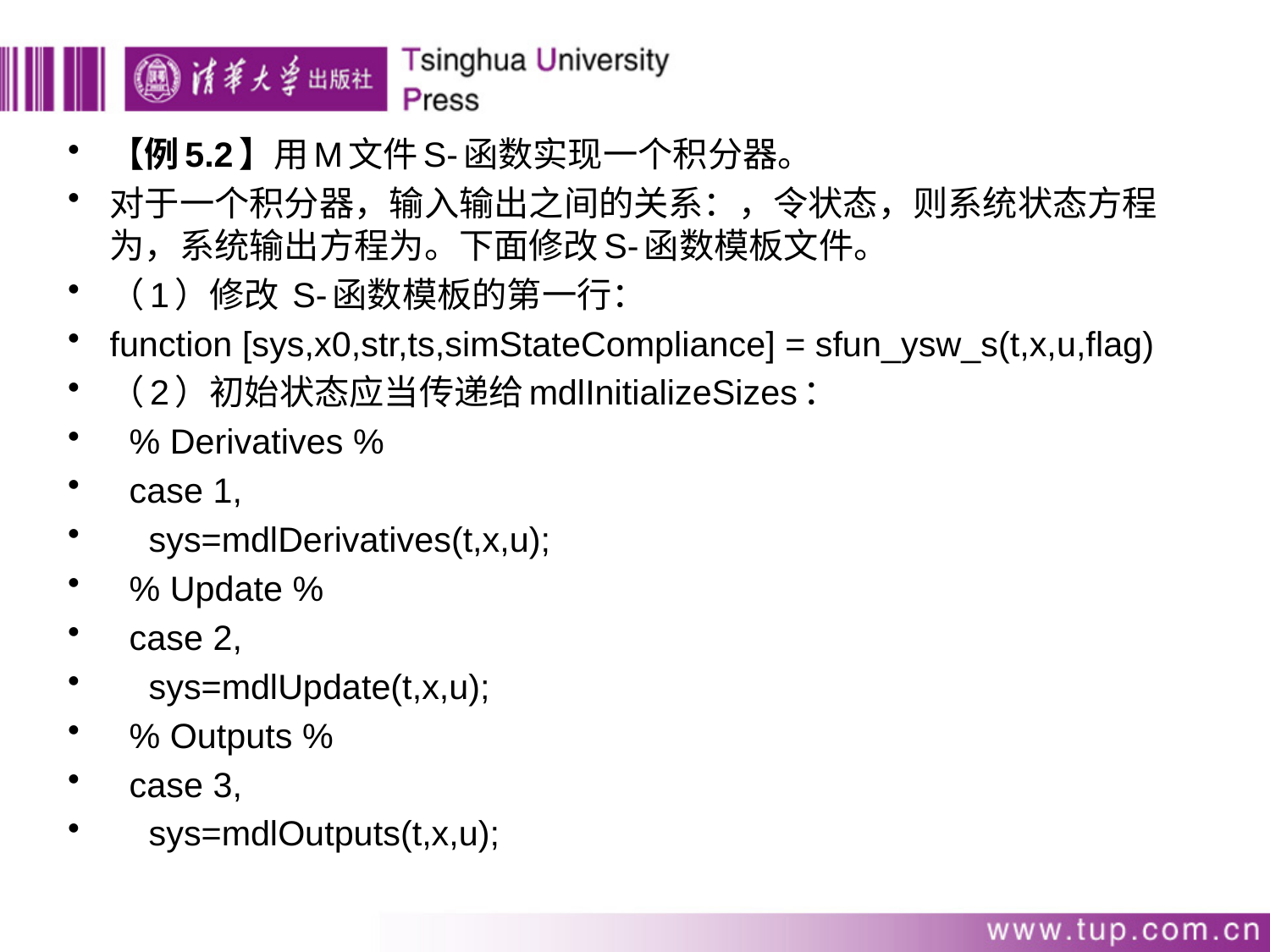

【例5.2】用M文件S-函数实现一个积分器。
对于一个积分器，输入输出之间的关系：，令状态，则系统状态方程为，系统输出方程为。下面修改S-函数模板文件。
（1）修改 S-函数模板的第一行：
function [sys,x0,str,ts,simStateCompliance] = sfun_ysw_s(t,x,u,flag)
（2）初始状态应当传递给mdlInitializeSizes：
  % Derivatives %
  case 1,
    sys=mdlDerivatives(t,x,u);
  % Update %
  case 2,
    sys=mdlUpdate(t,x,u);
  % Outputs %
  case 3,
    sys=mdlOutputs(t,x,u);